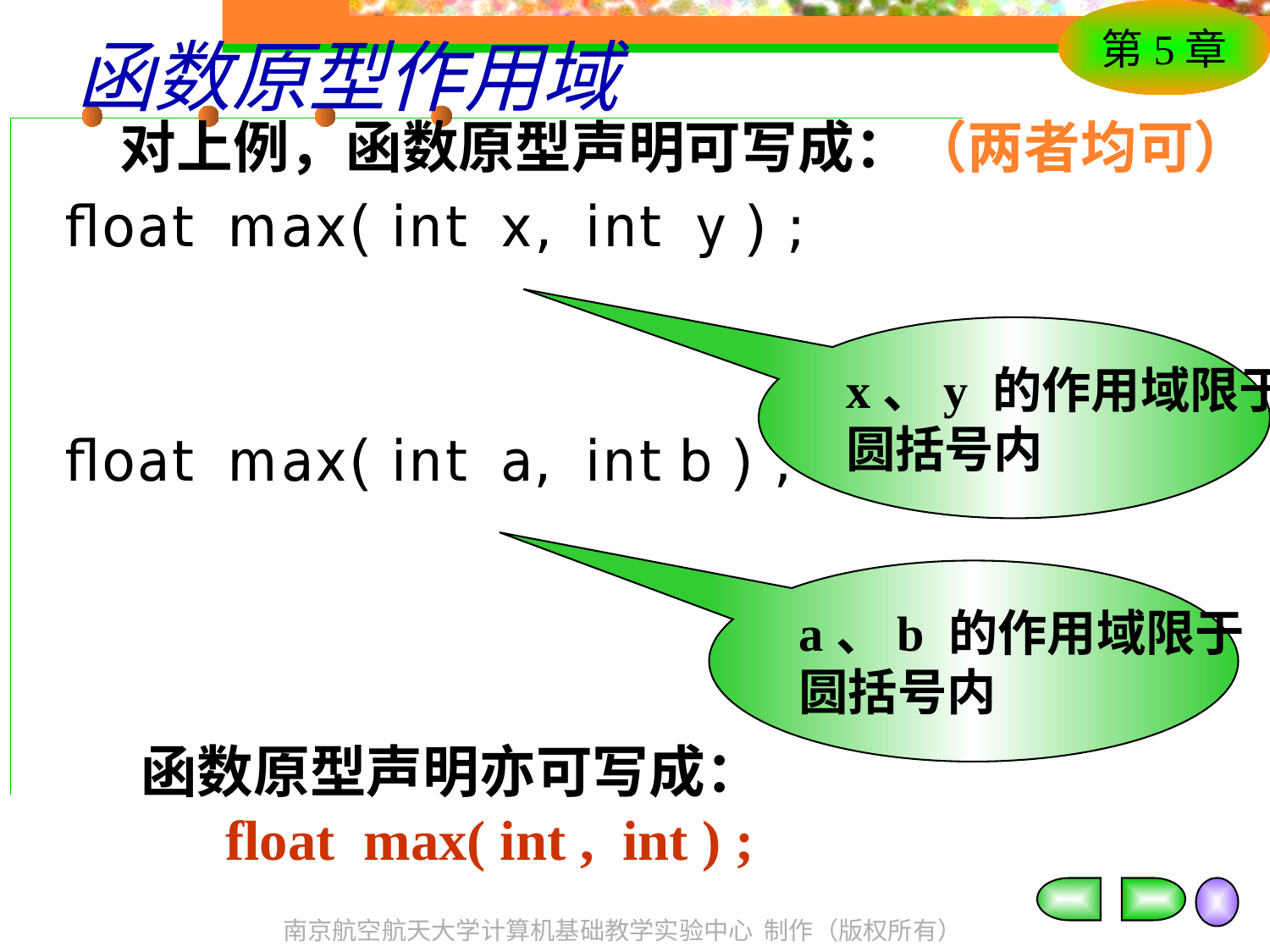

# 函数原型作用域
对上例，函数原型声明可写成：（两者均可）
float  max( int  x,  int  y ) ;

float  max( int  a,  int b ) ;
x、y 的作用域限于
圆括号内
a、b 的作用域限于
圆括号内
函数原型声明亦可写成：
      float  max( int ,  int ) ;